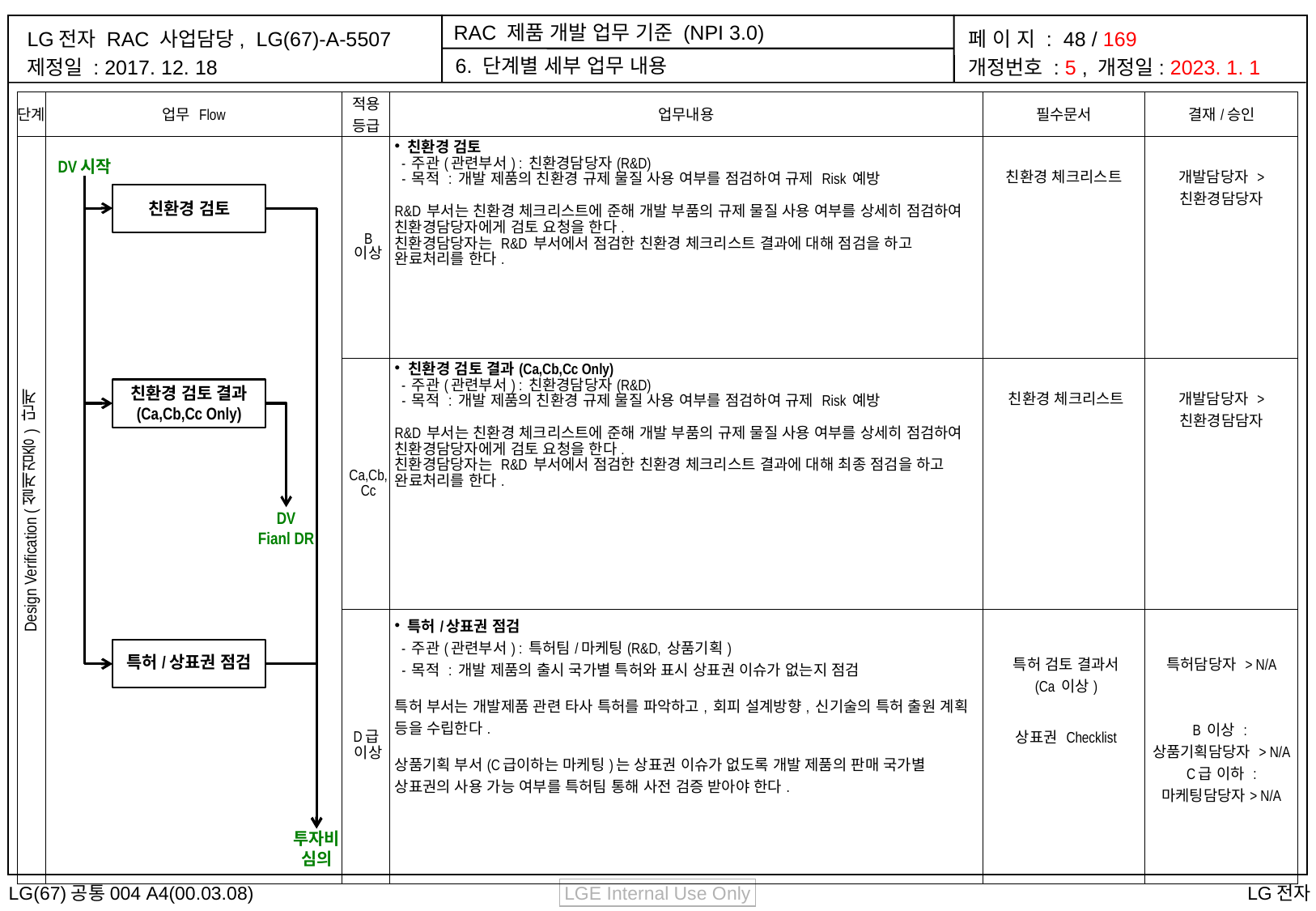

6. 단계별 세부 업무 내용
| 단계 | 업무 Flow | 적용 등급 | 업무내용 | 필수문서 | 결재/승인 |
| --- | --- | --- | --- | --- | --- |
| Design Verification (설계검증) 단계 |  | B 이상 | 친환경 검토 - 주관(관련부서) : 친환경담당자(R&D) - 목적 : 개발 제품의 친환경 규제 물질 사용 여부를 점검하여 규제 Risk 예방 R&D 부서는 친환경 체크리스트에 준해 개발 부품의 규제 물질 사용 여부를 상세히 점검하여 친환경담당자에게 검토 요청을 한다. 친환경담당자는 R&D 부서에서 점검한 친환경 체크리스트 결과에 대해 점검을 하고 완료처리를 한다. | 친환경 체크리스트 | 개발담당자 > 친환경담당자 |
|  |  | Ca,Cb, Cc | 친환경 검토 결과(Ca,Cb,Cc Only) - 주관(관련부서) : 친환경담당자(R&D) - 목적 : 개발 제품의 친환경 규제 물질 사용 여부를 점검하여 규제 Risk 예방 R&D 부서는 친환경 체크리스트에 준해 개발 부품의 규제 물질 사용 여부를 상세히 점검하여 친환경담당자에게 검토 요청을 한다. 친환경담당자는 R&D 부서에서 점검한 친환경 체크리스트 결과에 대해 최종 점검을 하고 완료처리를 한다. | 친환경 체크리스트 | 개발담당자 > 친환경담담자 |
|  |  | D급 이상 | 특허/상표권 점검 - 주관(관련부서) : 특허팀/마케팅(R&D, 상품기획) - 목적 : 개발 제품의 출시 국가별 특허와 표시 상표권 이슈가 없는지 점검 특허 부서는 개발제품 관련 타사 특허를 파악하고, 회피 설계방향, 신기술의 특허 출원 계획 등을 수립한다. 상품기획 부서(C급이하는 마케팅)는 상표권 이슈가 없도록 개발 제품의 판매 국가별 상표권의 사용 가능 여부를 특허팀 통해 사전 검증 받아야 한다. | 특허 검토 결과서 (Ca 이상) 상표권 Checklist | 특허담당자 > N/A B 이상 : 상품기획담당자 > N/A C급 이하 : 마케팅담당자> N/A |
DV시작
친환경 검토
친환경 검토 결과
(Ca,Cb,Cc Only)
DV
Fianl DR
특허/상표권 점검
투자비
심의